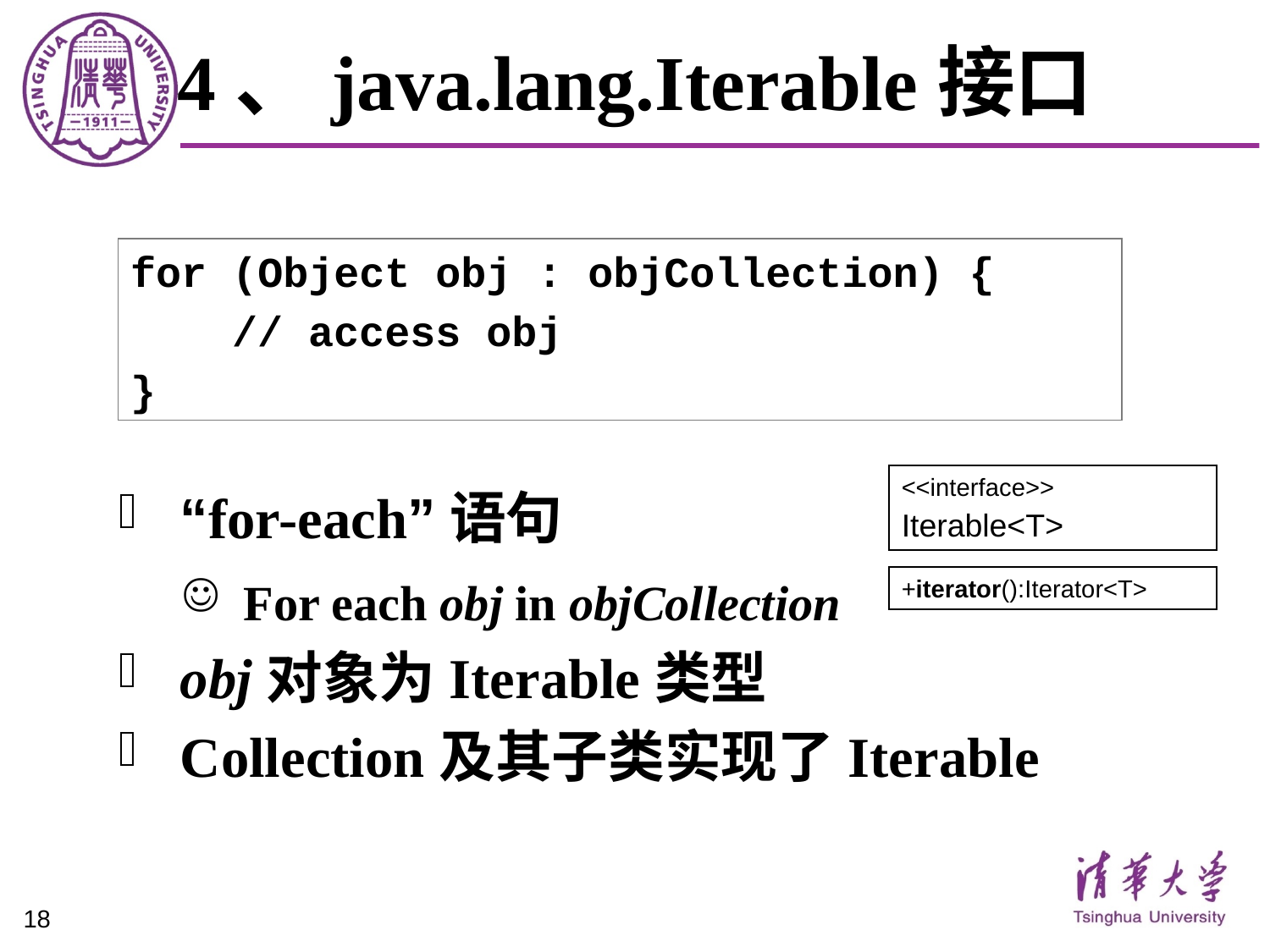

# 4、java.lang.Iterable接口
for (Object obj : objCollection) {
    // access obj
}
<<interface>>
Iterable<T>
+iterator():Iterator<T>
“for-each”语句
For each obj in objCollection
obj对象为Iterable类型
Collection及其子类实现了Iterable
18